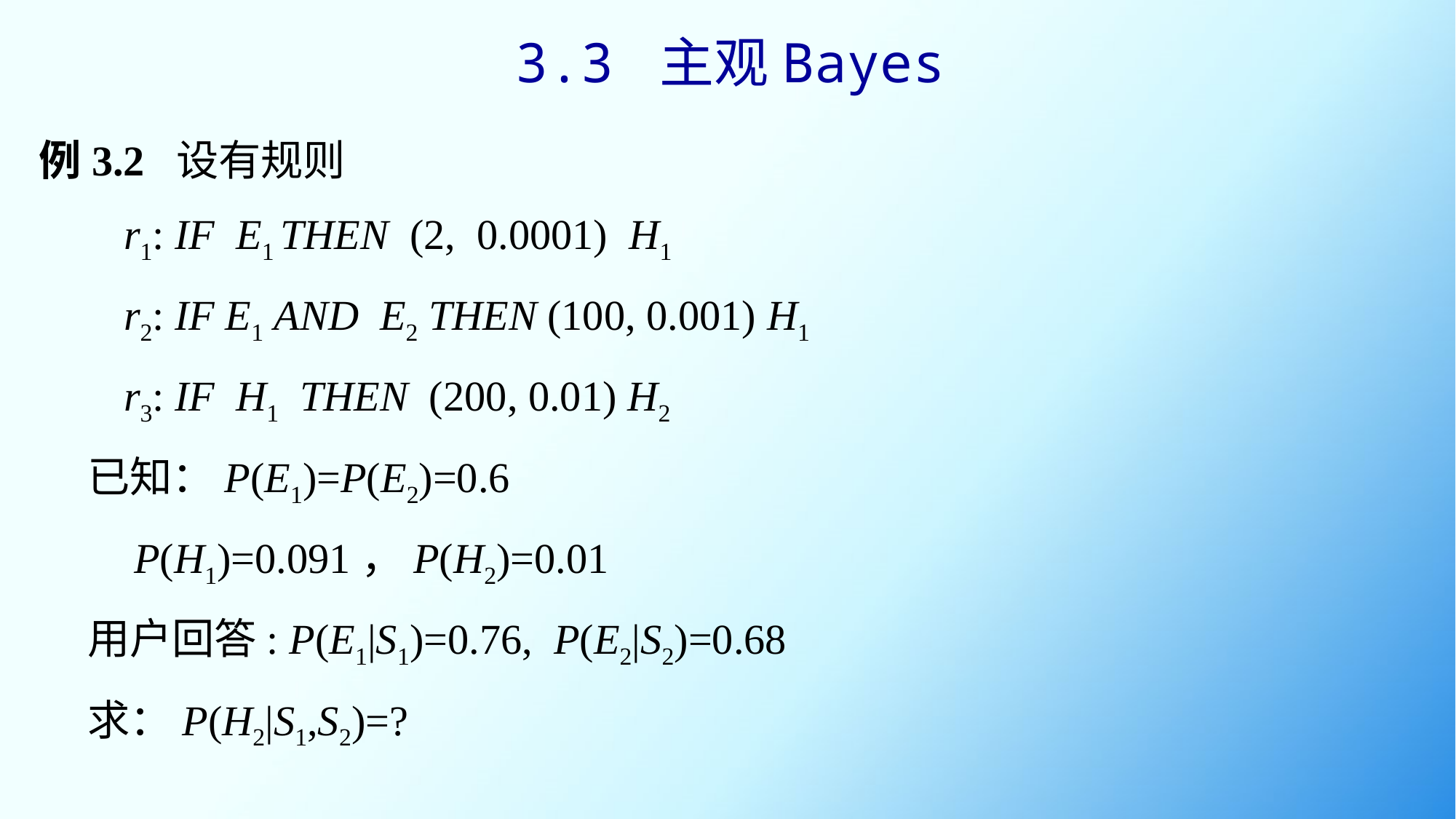

3.3 主观Bayes
例3.2  设有规则
        r1: IF  E1 THEN  (2,  0.0001)  H1
        r2: IF E1 AND  E2 THEN (100, 0.001) H1
        r3: IF  H1  THEN  (200, 0.01) H2
    已知：P(E1)=P(E2)=0.6
         P(H1)=0.091，P(H2)=0.01
    用户回答: P(E1|S1)=0.76,  P(E2|S2)=0.68
    求：P(H2|S1,S2)=?